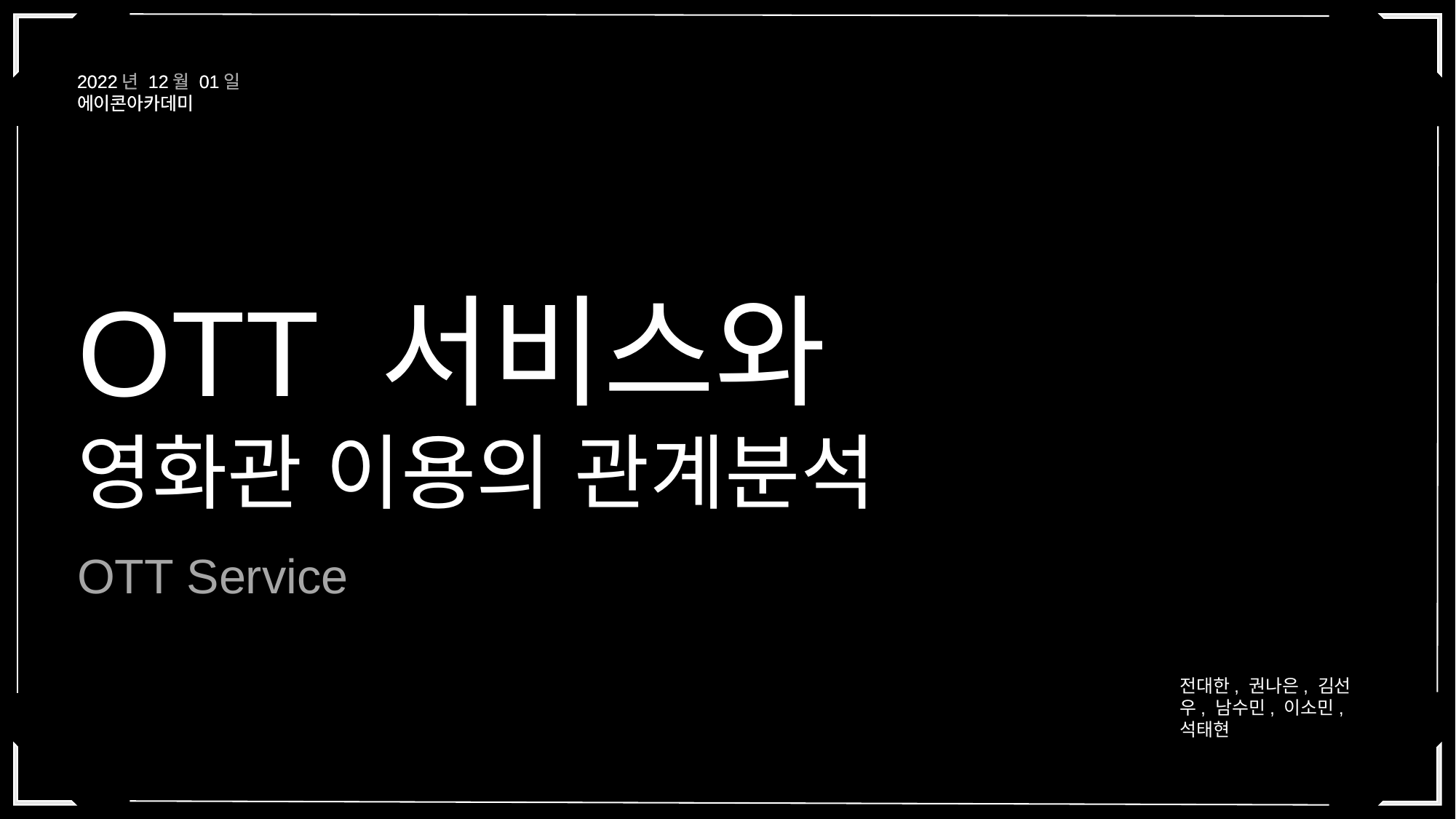

2022년 12월 01일
에이콘아카데미
2022년 12월 01일
에이콘아카데미
OTT 서비스와
영화관 이용의 관계분석
OTT Service
전대한, 권나은, 김선우, 남수민, 이소민, 석태현